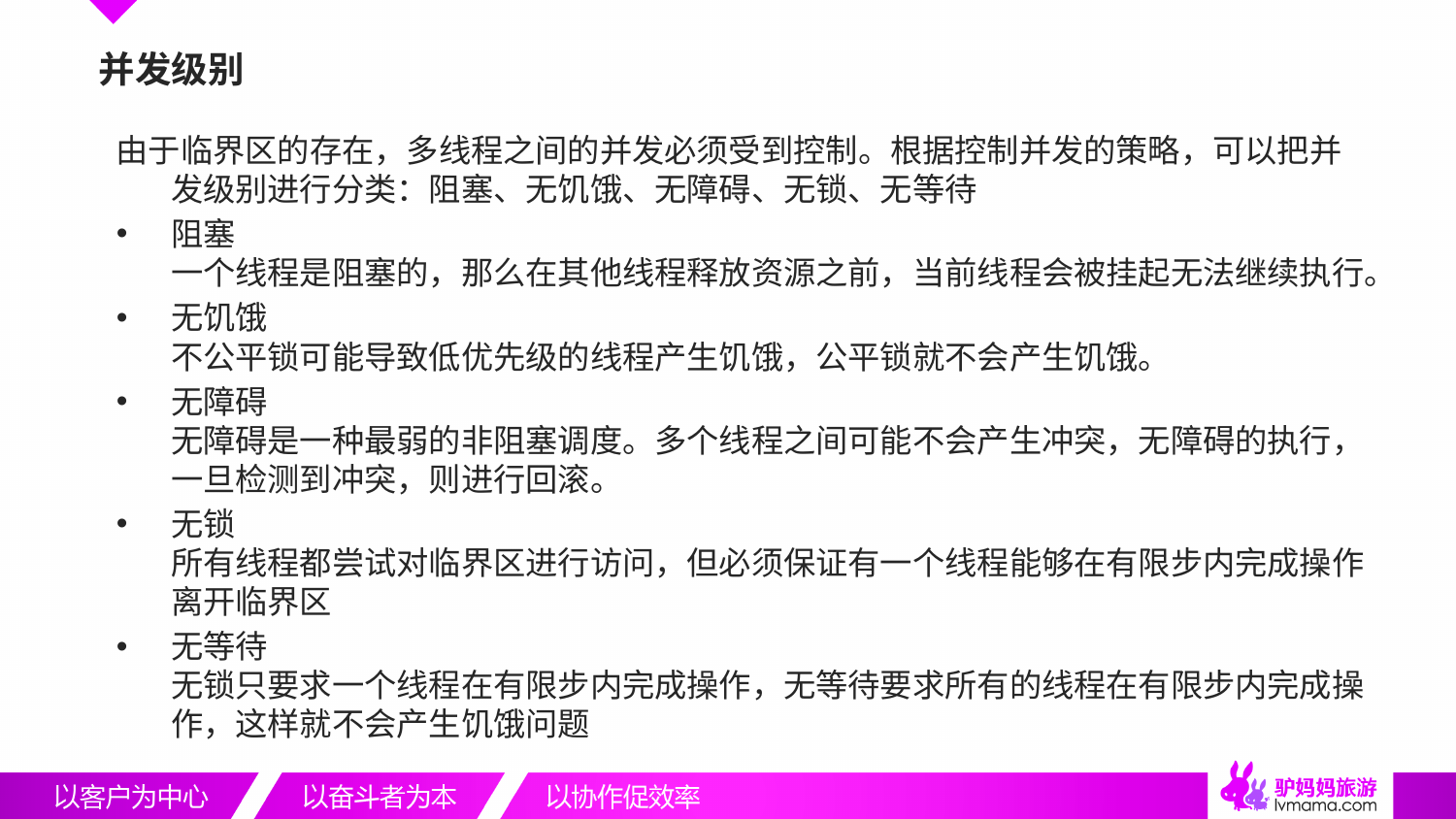

# 并发级别
由于临界区的存在，多线程之间的并发必须受到控制。根据控制并发的策略，可以把并发级别进行分类：阻塞、无饥饿、无障碍、无锁、无等待
阻塞 
一个线程是阻塞的，那么在其他线程释放资源之前，当前线程会被挂起无法继续执行。
无饥饿 
不公平锁可能导致低优先级的线程产生饥饿，公平锁就不会产生饥饿。
无障碍 
无障碍是一种最弱的非阻塞调度。多个线程之间可能不会产生冲突，无障碍的执行，一旦检测到冲突，则进行回滚。
无锁 
所有线程都尝试对临界区进行访问，但必须保证有一个线程能够在有限步内完成操作离开临界区
无等待 
无锁只要求一个线程在有限步内完成操作，无等待要求所有的线程在有限步内完成操作，这样就不会产生饥饿问题